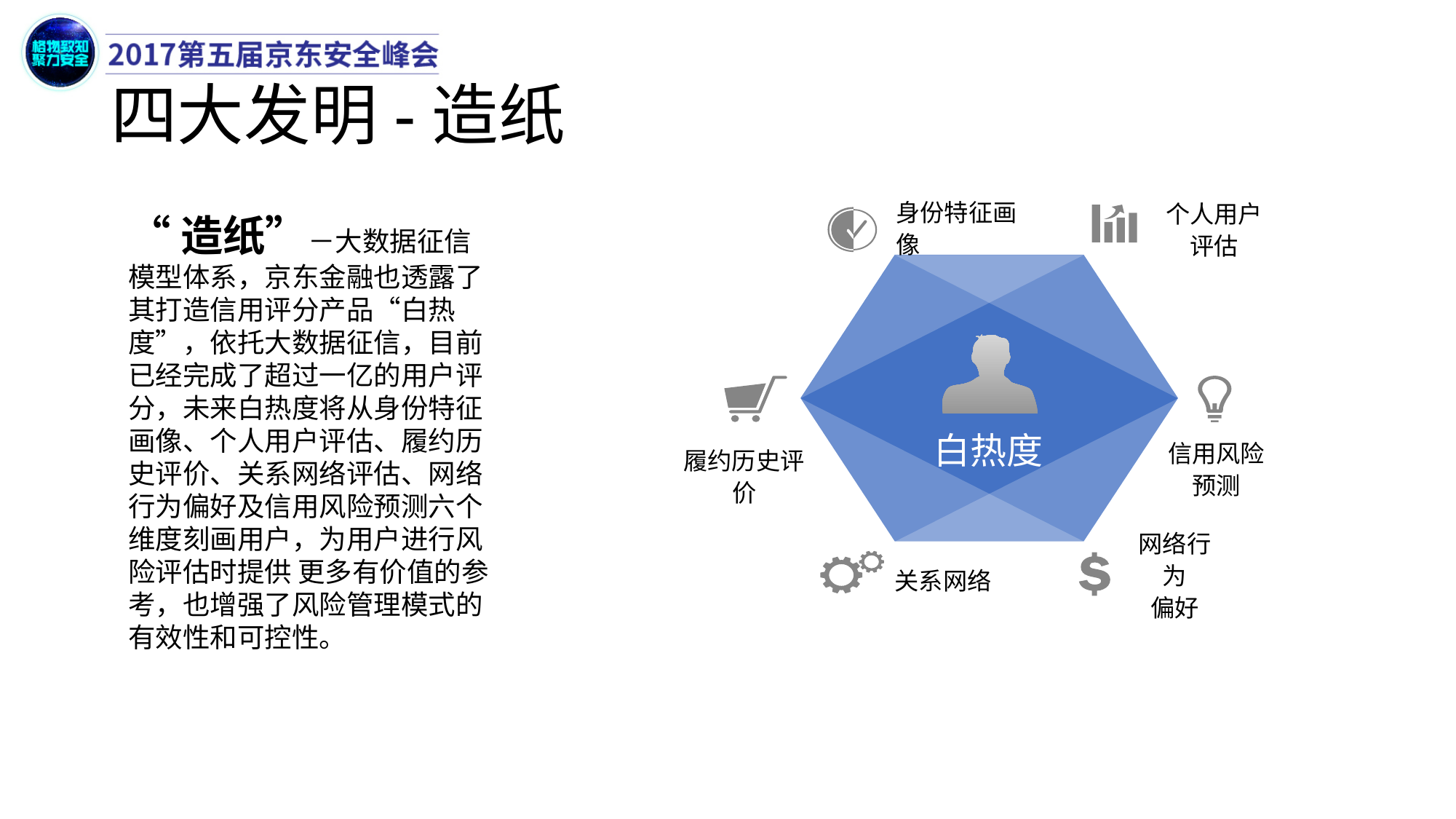

# 四大发明-造纸
身份特征画像
个人用户
评估

白热度
信用风险
预测
履约历史评价

网络行为
偏好

关系网络

“造纸”－大数据征信模型体系，京东金融也透露了其打造信用评分产品“白热度”，依托大数据征信，目前已经完成了超过一亿的用户评分，未来白热度将从身份特征画像、个人用户评估、履约历史评价、关系网络评估、网络行为偏好及信用风险预测六个维度刻画用户，为用户进行风险评估时提供 更多有价值的参考，也增强了风险管理模式的有效性和可控性。